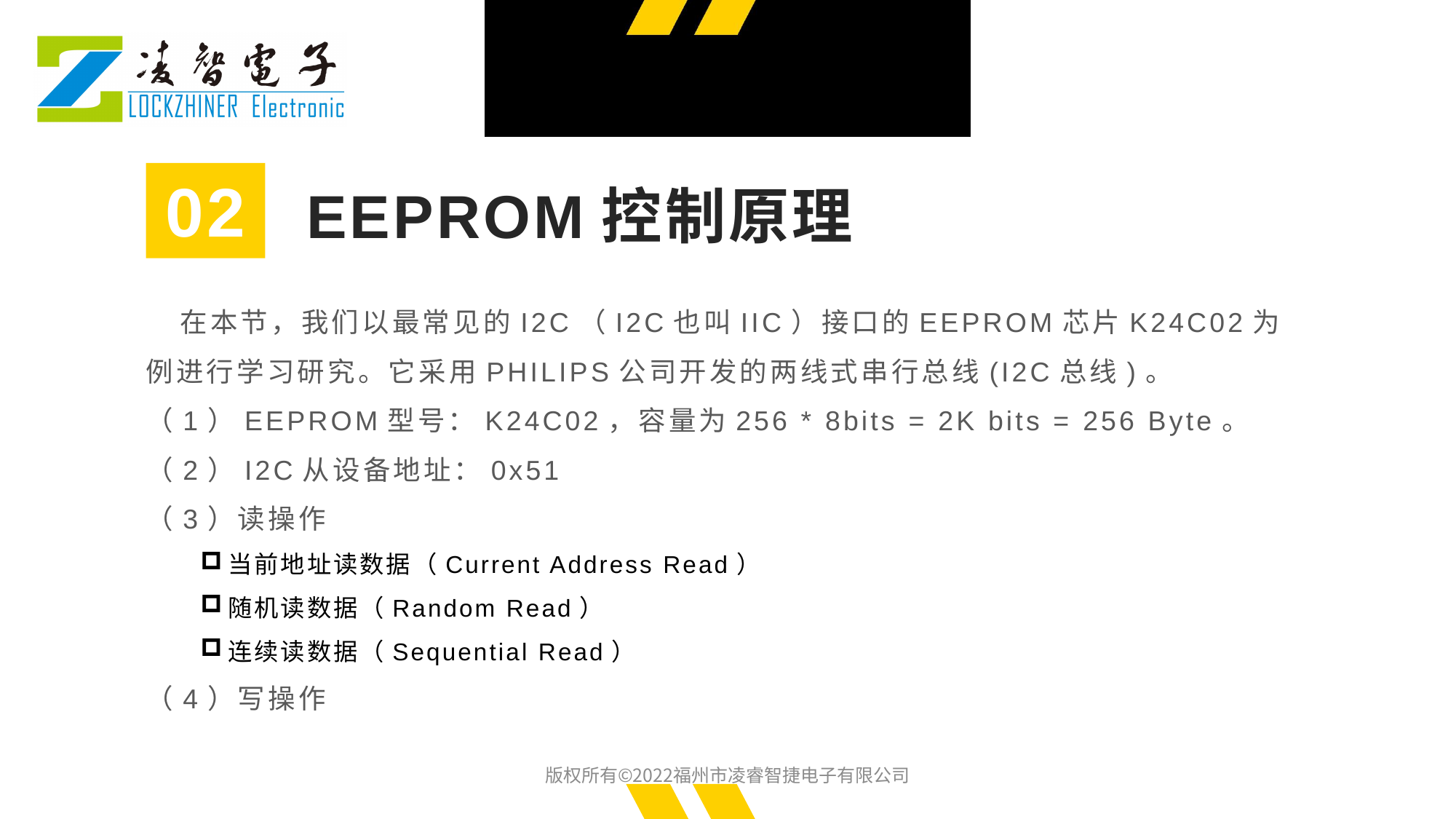

02
EEPROM控制原理
   在本节，我们以最常见的I2C（I2C也叫IIC）接口的EEPROM芯片K24C02为例进行学习研究。它采用PHILIPS公司开发的两线式串行总线(I2C总线)。
（1）EEPROM型号：K24C02，容量为256 * 8bits = 2K bits = 256 Byte。
（2）I2C从设备地址：0x51
（3）读操作
当前地址读数据（Current Address Read）
随机读数据（Random Read）
连续读数据（Sequential Read）
（4）写操作
版权所有©2022福州市凌睿智捷电子有限公司
4